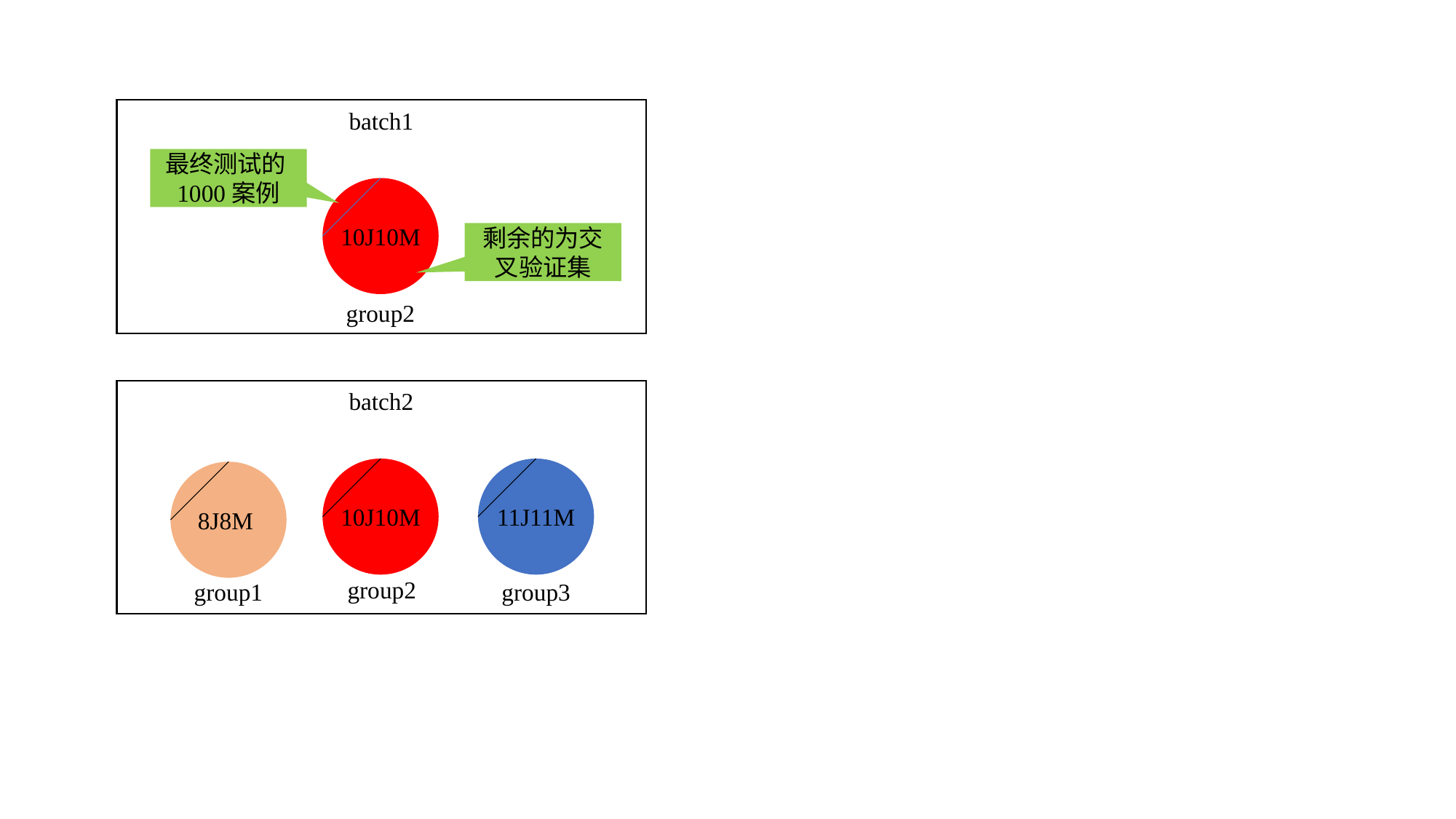

batch1
最终测试的1000案例
10J10M
剩余的为交叉验证集
group2
batch2
10J10M
11J11M
8J8M
group2
group3
group1